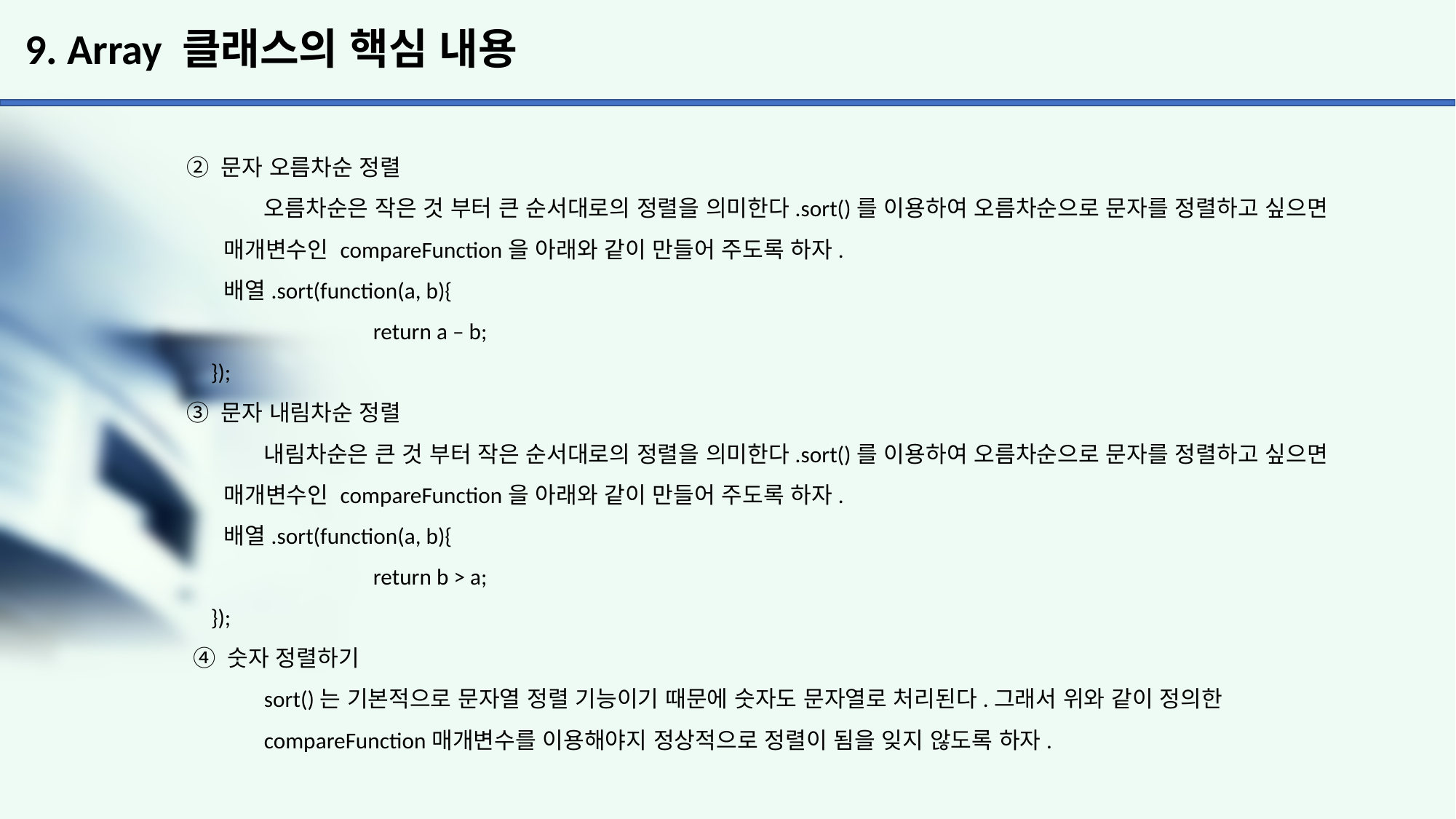

# 9. Array 클래스의 핵심 내용
     ② 문자 오름차순 정렬
	오름차순은 작은 것 부터 큰 순서대로의 정렬을 의미한다.sort()를 이용하여 오름차순으로 문자를 정렬하고 싶으면
          매개변수인 compareFunction을 아래와 같이 만들어 주도록 하자.
          배열.sort(function(a, b){
  		return a – b;
           });
     ③ 문자 내림차순 정렬
	내림차순은 큰 것 부터 작은 순서대로의 정렬을 의미한다.sort()를 이용하여 오름차순으로 문자를 정렬하고 싶으면
          매개변수인 compareFunction을 아래와 같이 만들어 주도록 하자.
          배열.sort(function(a, b){
  		return b > a;
           });
      ④ 숫자 정렬하기
	sort()는 기본적으로 문자열 정렬 기능이기 때문에 숫자도 문자열로 처리된다.그래서 위와 같이 정의한
	compareFunction매개변수를 이용해야지 정상적으로 정렬이 됨을 잊지 않도록 하자.